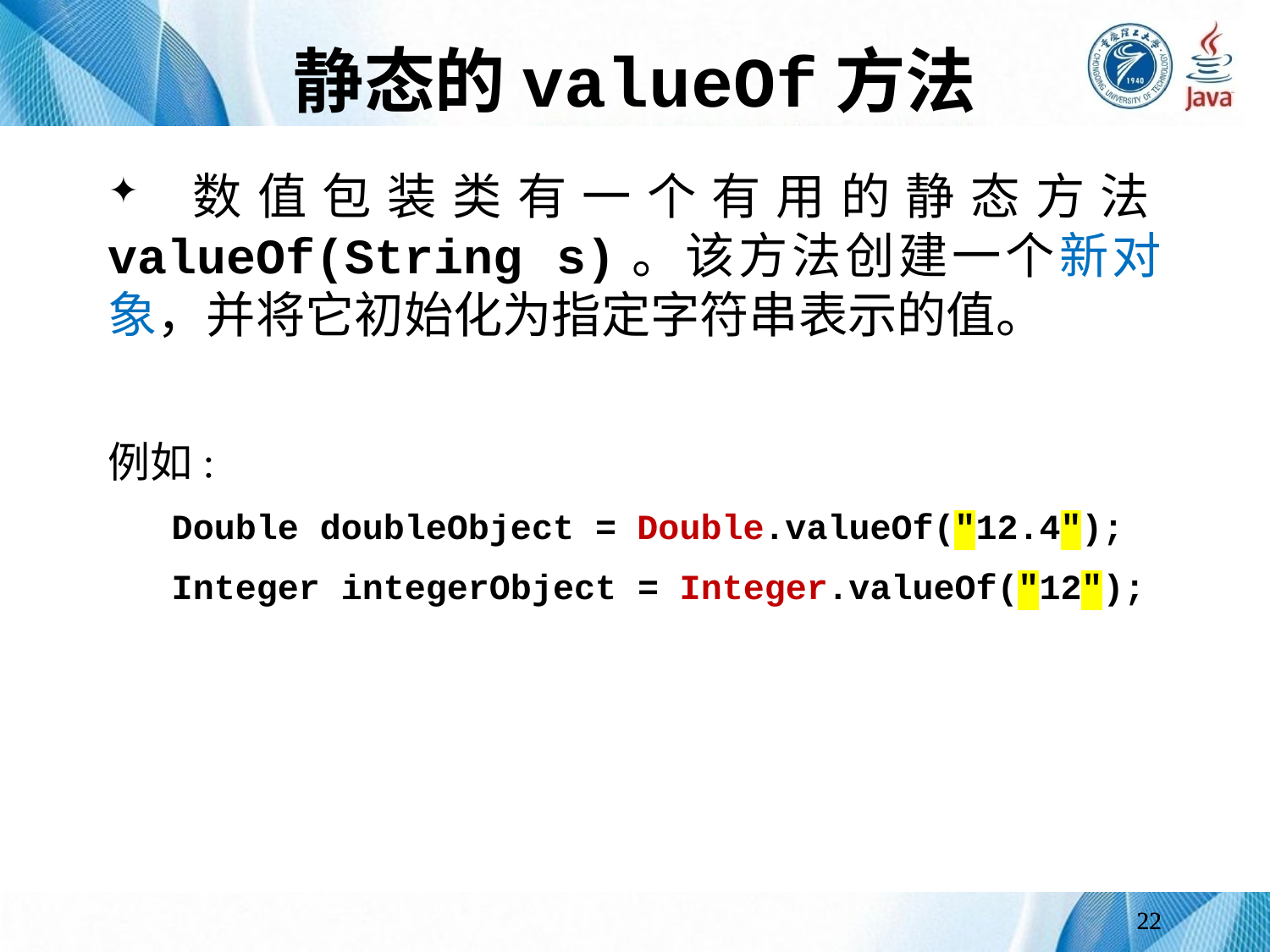

# 静态的valueOf方法
 数值包装类有一个有用的静态方法valueOf(String s)。该方法创建一个新对象，并将它初始化为指定字符串表示的值。

例如:
   Double doubleObject = Double.valueOf("12.4");
   Integer integerObject = Integer.valueOf("12");
22
22